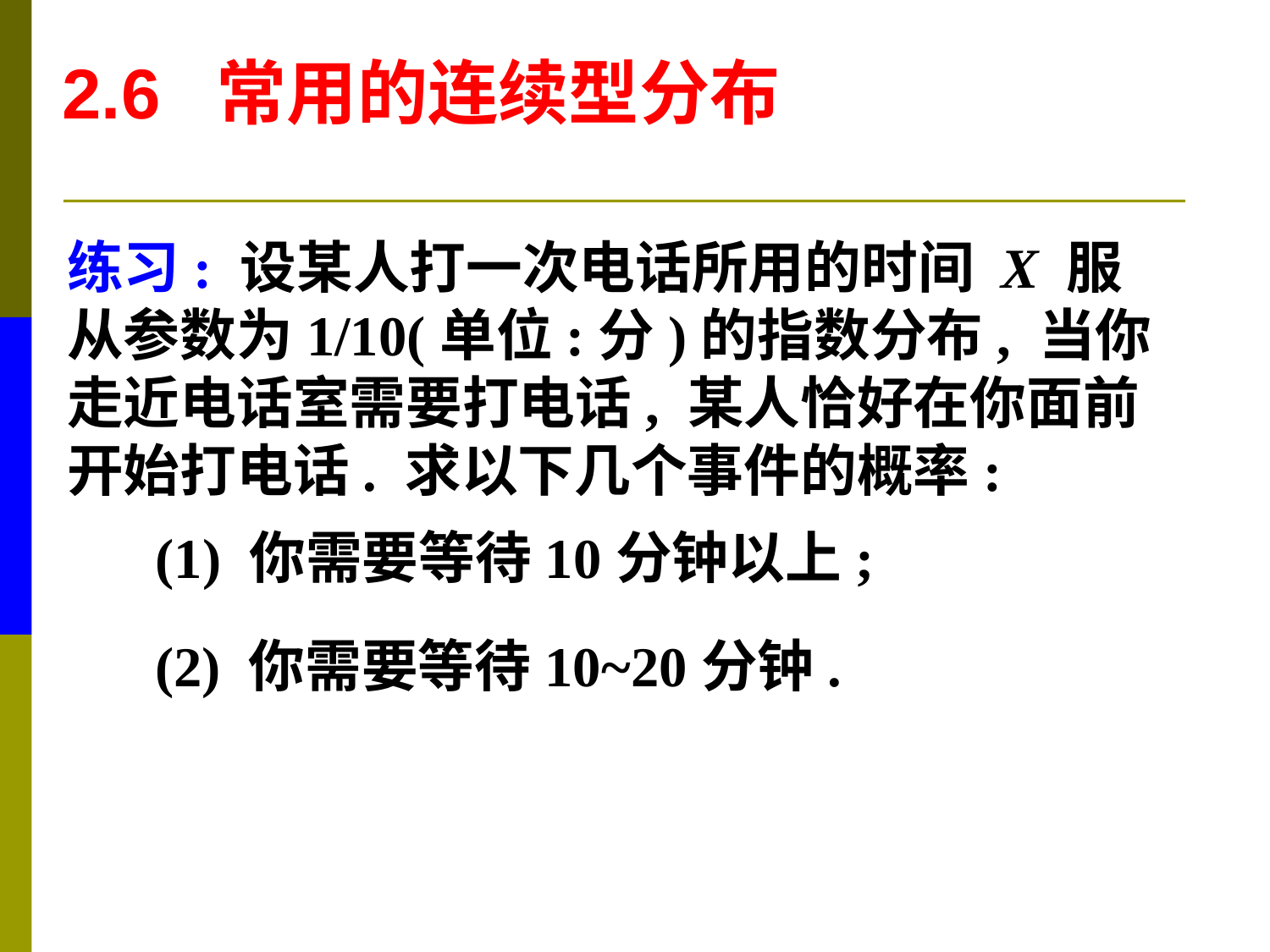

2.6  常用的连续型分布
练习: 设某人打一次电话所用的时间 X 服从参数为1/10(单位:分)的指数分布, 当你走近电话室需要打电话, 某人恰好在你面前开始打电话. 求以下几个事件的概率:
(1) 你需要等待10分钟以上;
(2) 你需要等待10~20分钟.